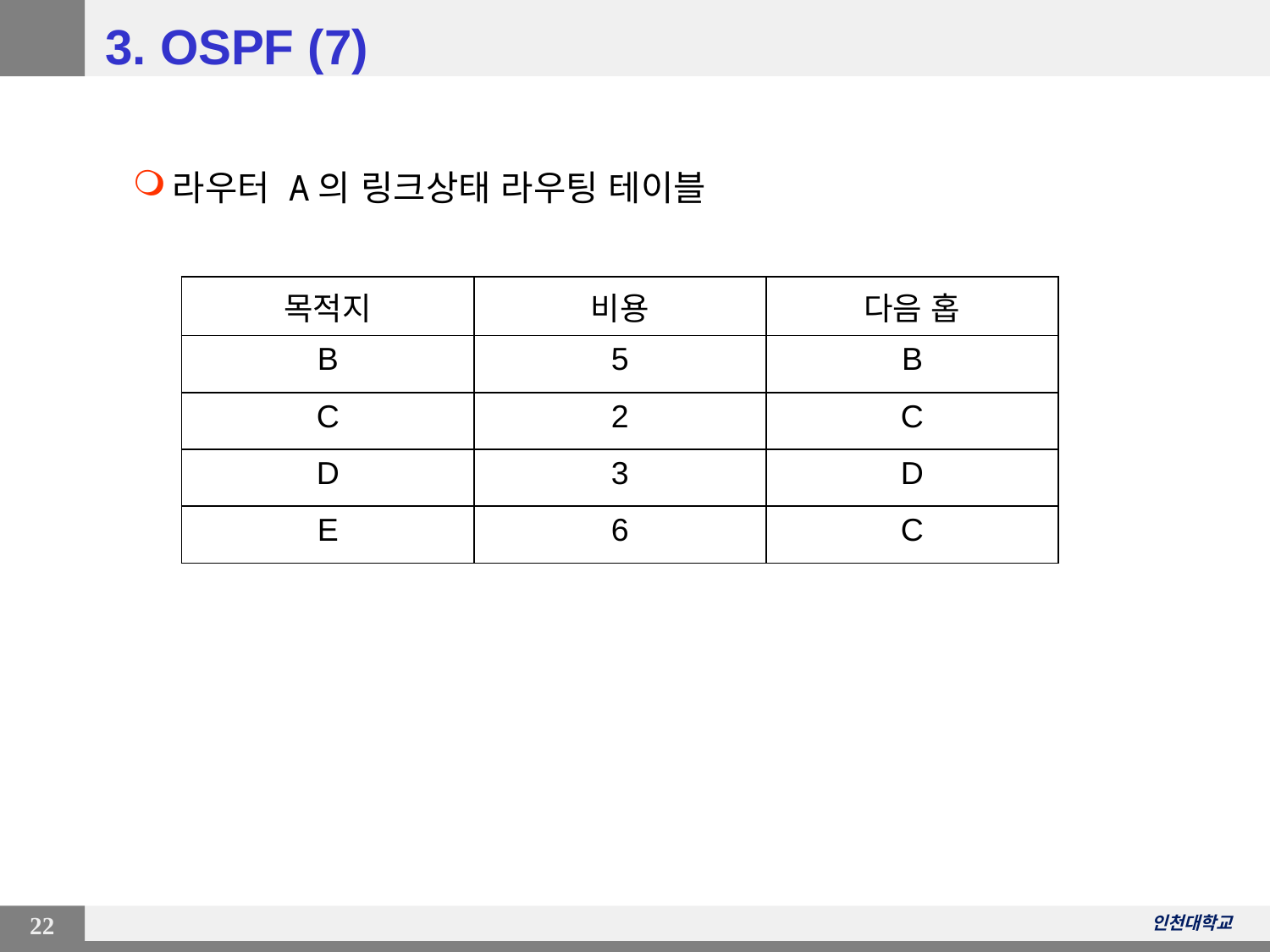

# 3. OSPF (7)

라우터 A의 링크상태 라우팅 테이블

| 목적지 | 비용 | 다음 홉 |
| --- | --- | --- |
| B | 5 | B |
| C | 2 | C |
| D | 3 | D |
| E | 6 | C |